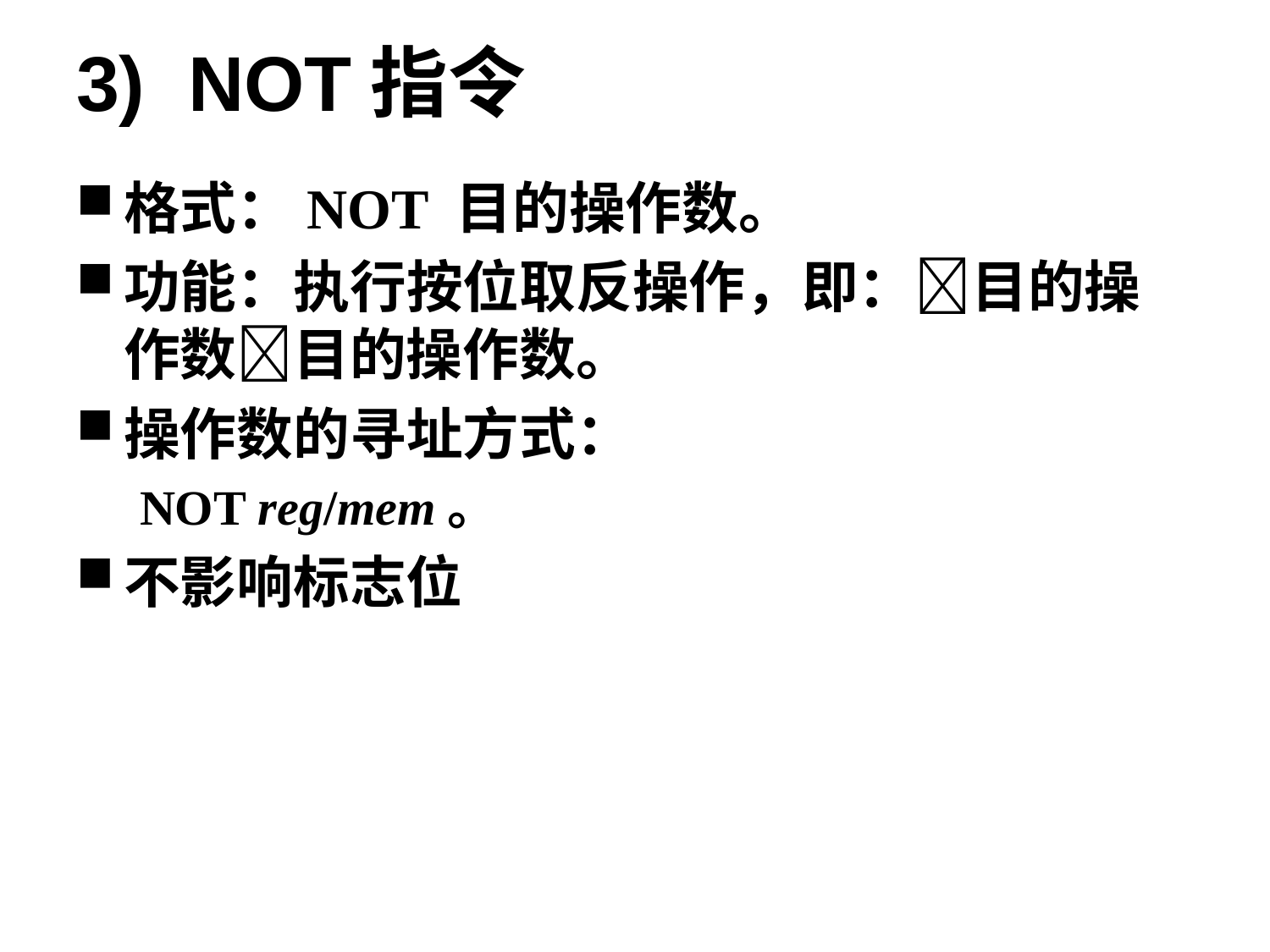

# 3)  NOT指令
格式：NOT 目的操作数。
功能：执行按位取反操作，即：¬目的操作数⇒目的操作数。
操作数的寻址方式：
NOT reg/mem。
不影响标志位